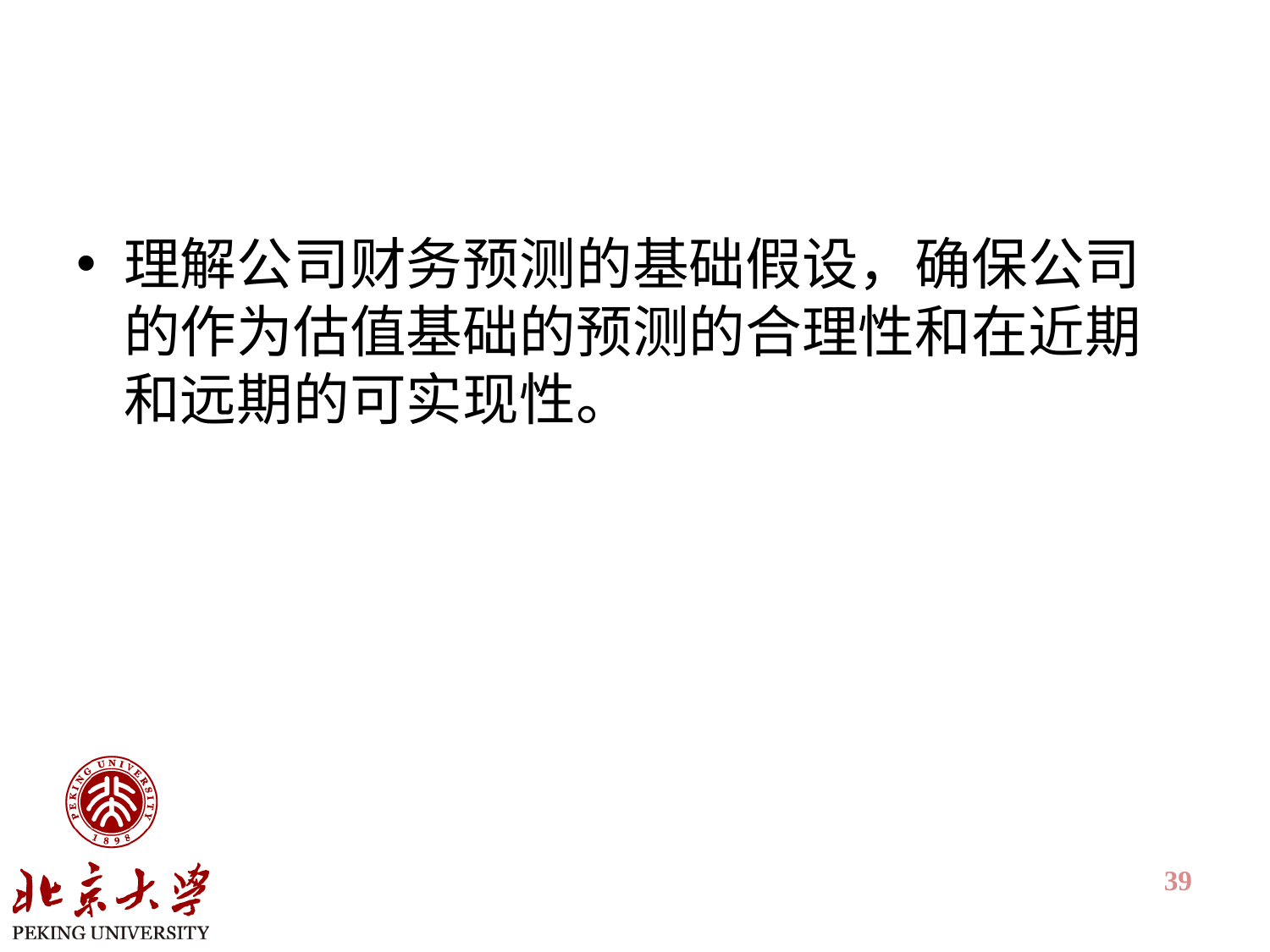

理解公司财务预测的基础假设，确保公司的作为估值基础的预测的合理性和在近期和远期的可实现性。
39